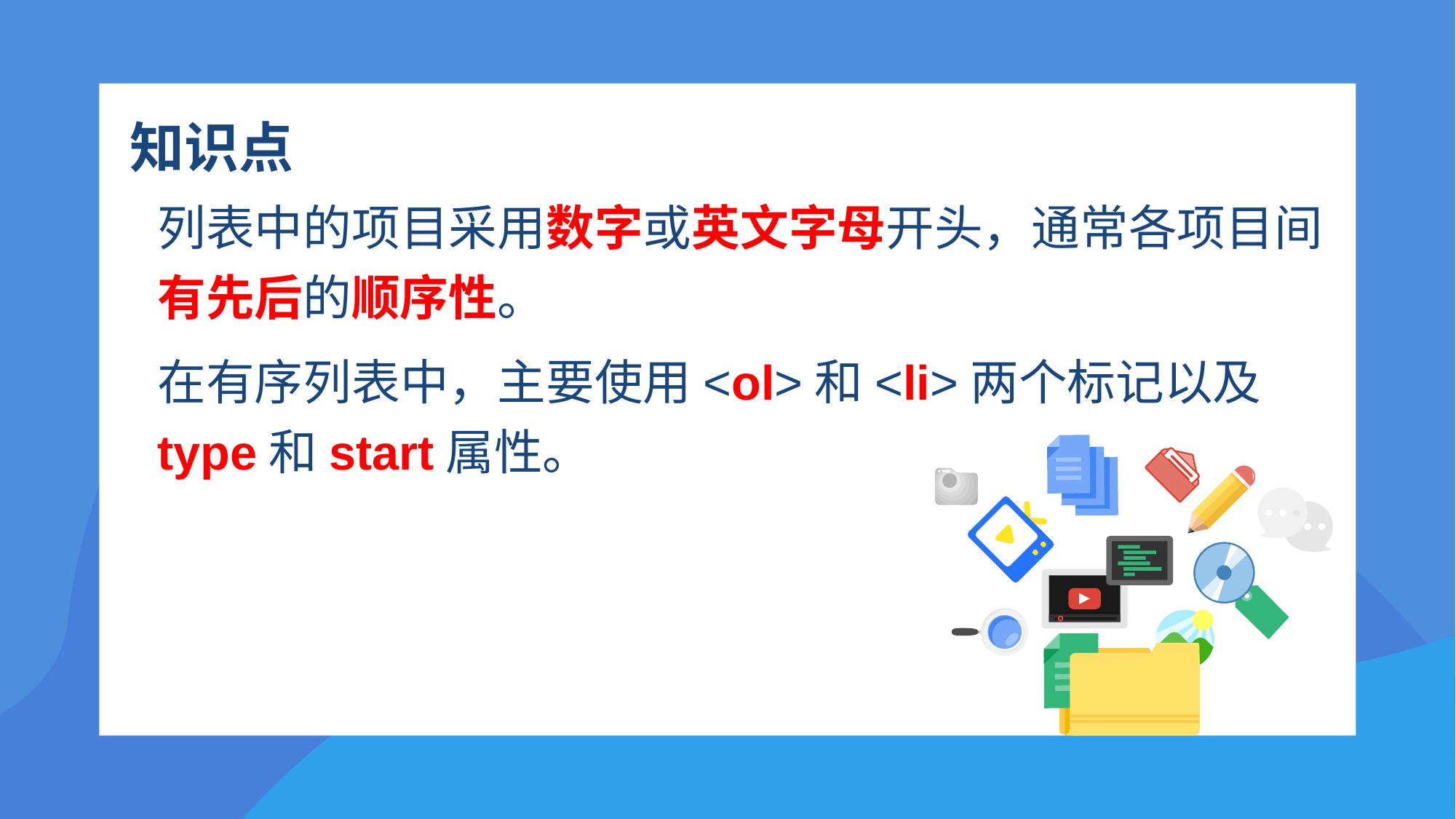

# 知识点
列表中的项目采用数字或英文字母开头，通常各项目间有先后的顺序性。
在有序列表中，主要使用<ol>和<li>两个标记以及type和start属性。